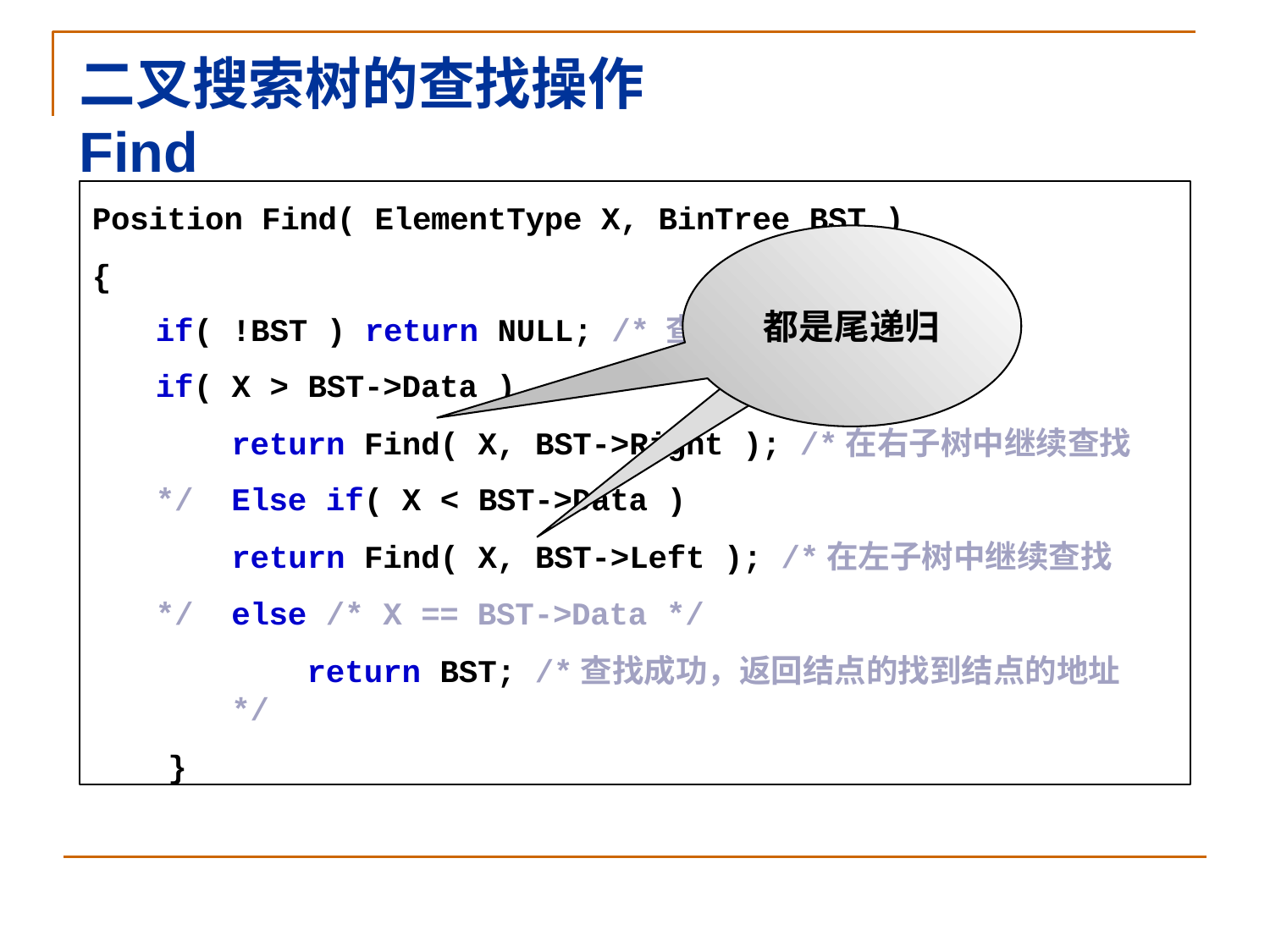

# 二叉搜索树的查找操作Find
Position Find( ElementType X, BinTree BST )
{
if( !BST ) return NULL; /* 查找失败*/
if( X > BST->Data )
return Find( X, BST->Right ); /*在右子树中继续查找*/  Else if( X < BST->Data )
return Find( X, BST->Left ); /*在左子树中继续查找*/  else /* X == BST->Data */
return BST; /*查找成功，返回结点的找到结点的地址*/
}
都是尾递归